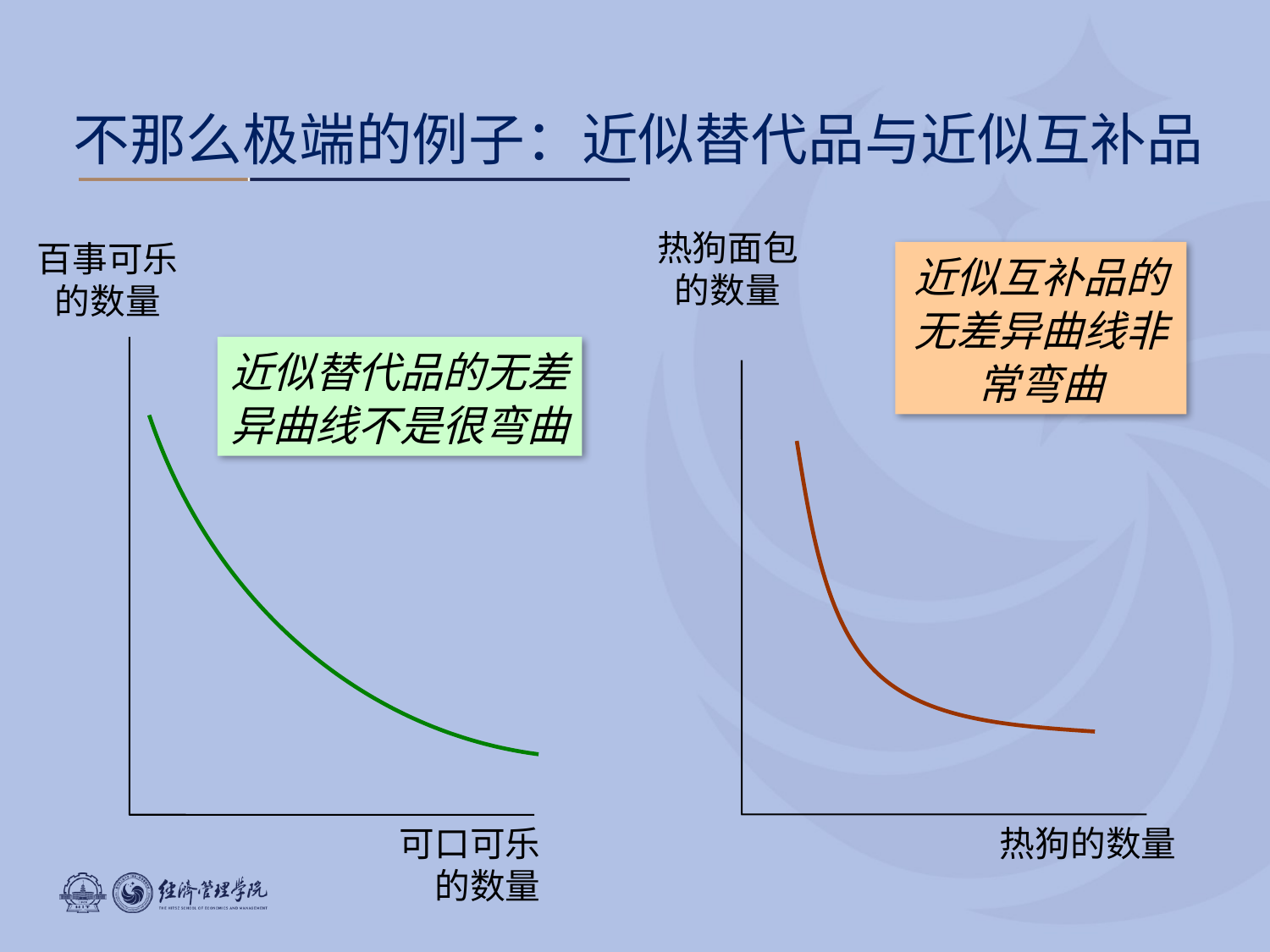

不那么极端的例子：近似替代品与近似互补品
热狗面包的数量

百事可乐的数量
近似互补品的无差异曲线非常弯曲

近似替代品的无差
异曲线不是很弯曲

热狗的数量
可口可乐的数量